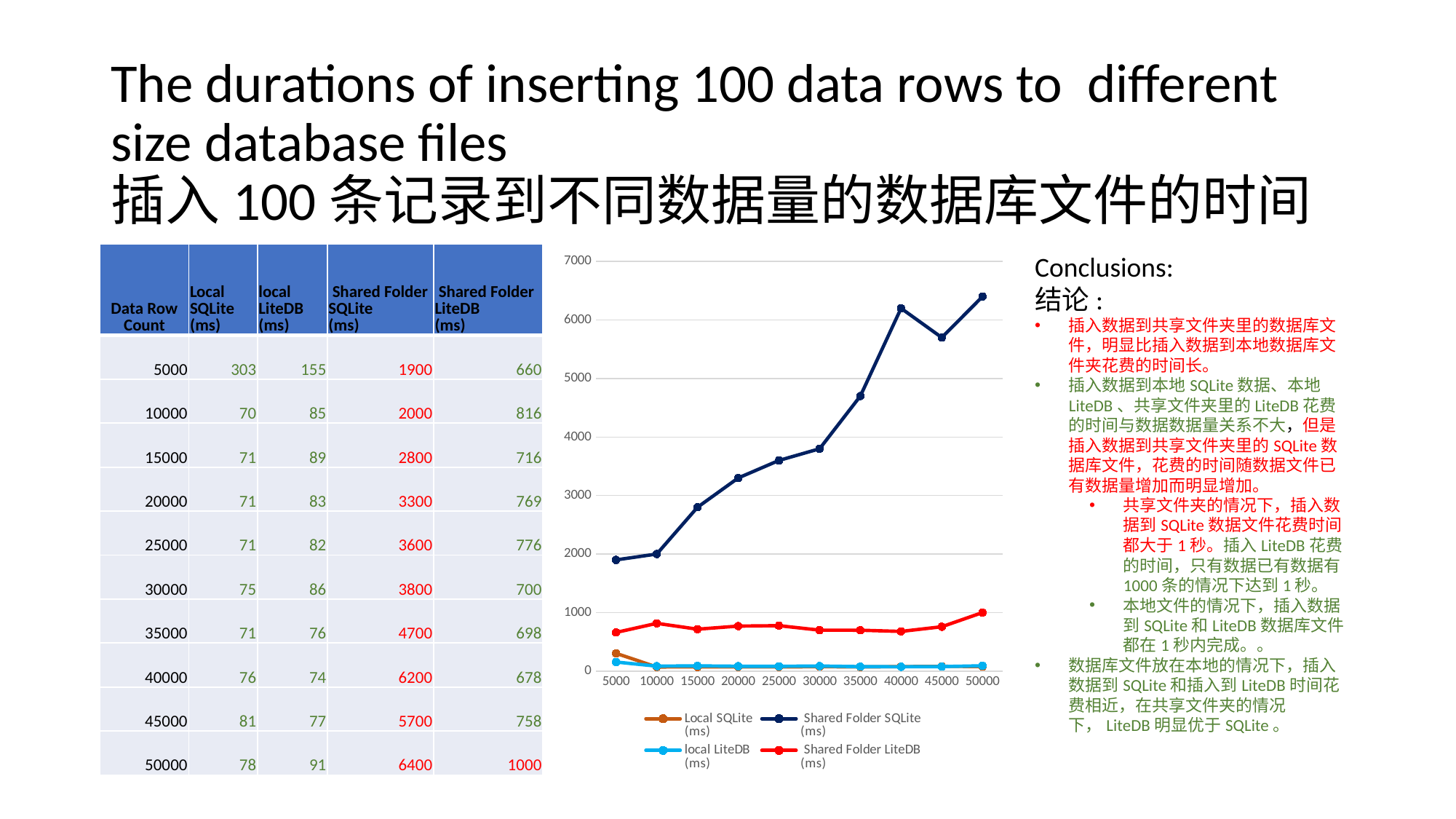

# The durations of inserting 100 data rows to  different size database files 插入100条记录到不同数据量的数据库文件的时间
| Data Row Count | Local SQLite (ms) | local LiteDB (ms) | Shared Folder SQLite (ms) | Shared Folder LiteDB (ms) |
| --- | --- | --- | --- | --- |
| 5000 | 303 | 155 | 1900 | 660 |
| 10000 | 70 | 85 | 2000 | 816 |
| 15000 | 71 | 89 | 2800 | 716 |
| 20000 | 71 | 83 | 3300 | 769 |
| 25000 | 71 | 82 | 3600 | 776 |
| 30000 | 75 | 86 | 3800 | 700 |
| 35000 | 71 | 76 | 4700 | 698 |
| 40000 | 76 | 74 | 6200 | 678 |
| 45000 | 81 | 77 | 5700 | 758 |
| 50000 | 78 | 91 | 6400 | 1000 |

### Chart

| Category | Local SQLite
(ms) |  Shared Folder SQLite
(ms) | local LiteDB
(ms) |  Shared Folder LiteDB
(ms) |
|---|---|---|---|---|
| 5000 | 303.0 | 1900.0 | 155.0 | 660.0 |
| 10000 | 70.0 | 2000.0 | 85.0 | 816.0 |
| 15000 | 71.0 | 2800.0 | 89.0 | 716.0 |
| 20000 | 71.0 | 3300.0 | 83.0 | 769.0 |
| 25000 | 71.0 | 3600.0 | 82.0 | 776.0 |
| 30000 | 75.0 | 3800.0 | 86.0 | 700.0 |
| 35000 | 71.0 | 4700.0 | 76.0 | 698.0 |
| 40000 | 76.0 | 6200.0 | 74.0 | 678.0 |
| 45000 | 81.0 | 5700.0 | 77.0 | 758.0 |
| 50000 | 78.0 | 6400.0 | 91.0 | 1000.0 |
Conclusions:
结论:
插入数据到共享文件夹里的数据库文件，明显比插入数据到本地数据库文件夹花费的时间长。
插入数据到本地SQLite数据、本地LiteDB、共享文件夹里的LiteDB花费的时间与数据数据量关系不大，但是插入数据到共享文件夹里的SQLite数据库文件，花费的时间随数据文件已有数据量增加而明显增加。
共享文件夹的情况下，插入数据到SQLite数据文件花费时间都大于1秒。插入LiteDB花费的时间，只有数据已有数据有1000条的情况下达到1秒。
本地文件的情况下，插入数据到SQLite和LiteDB数据库文件都在1秒内完成。。
数据库文件放在本地的情况下，插入数据到SQLite和插入到LiteDB时间花费相近，在共享文件夹的情况下，LiteDB明显优于SQLite。